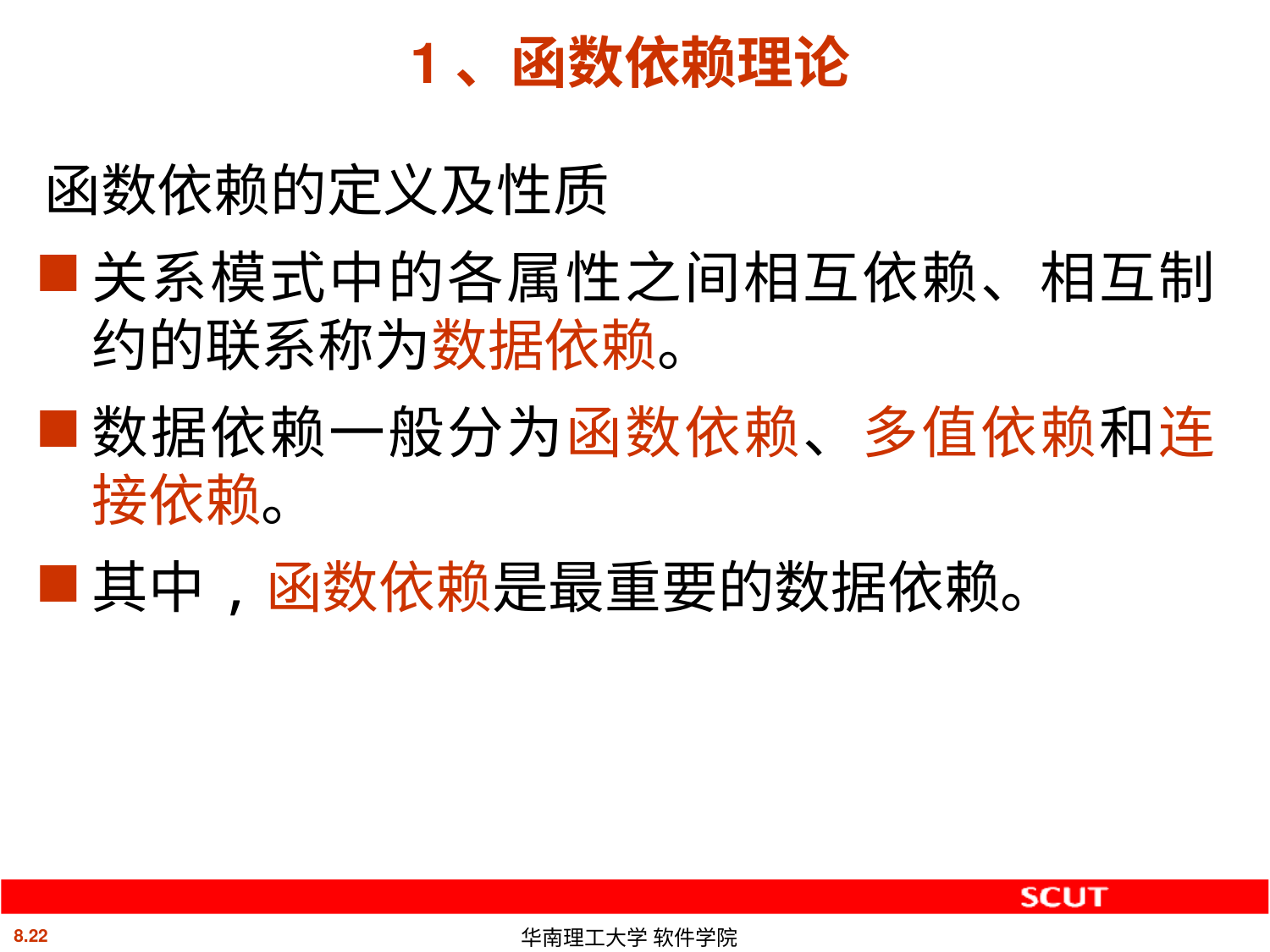

# 1、函数依赖理论
函数依赖的定义及性质
关系模式中的各属性之间相互依赖、相互制约的联系称为数据依赖。
数据依赖一般分为函数依赖、多值依赖和连接依赖。
其中,函数依赖是最重要的数据依赖。